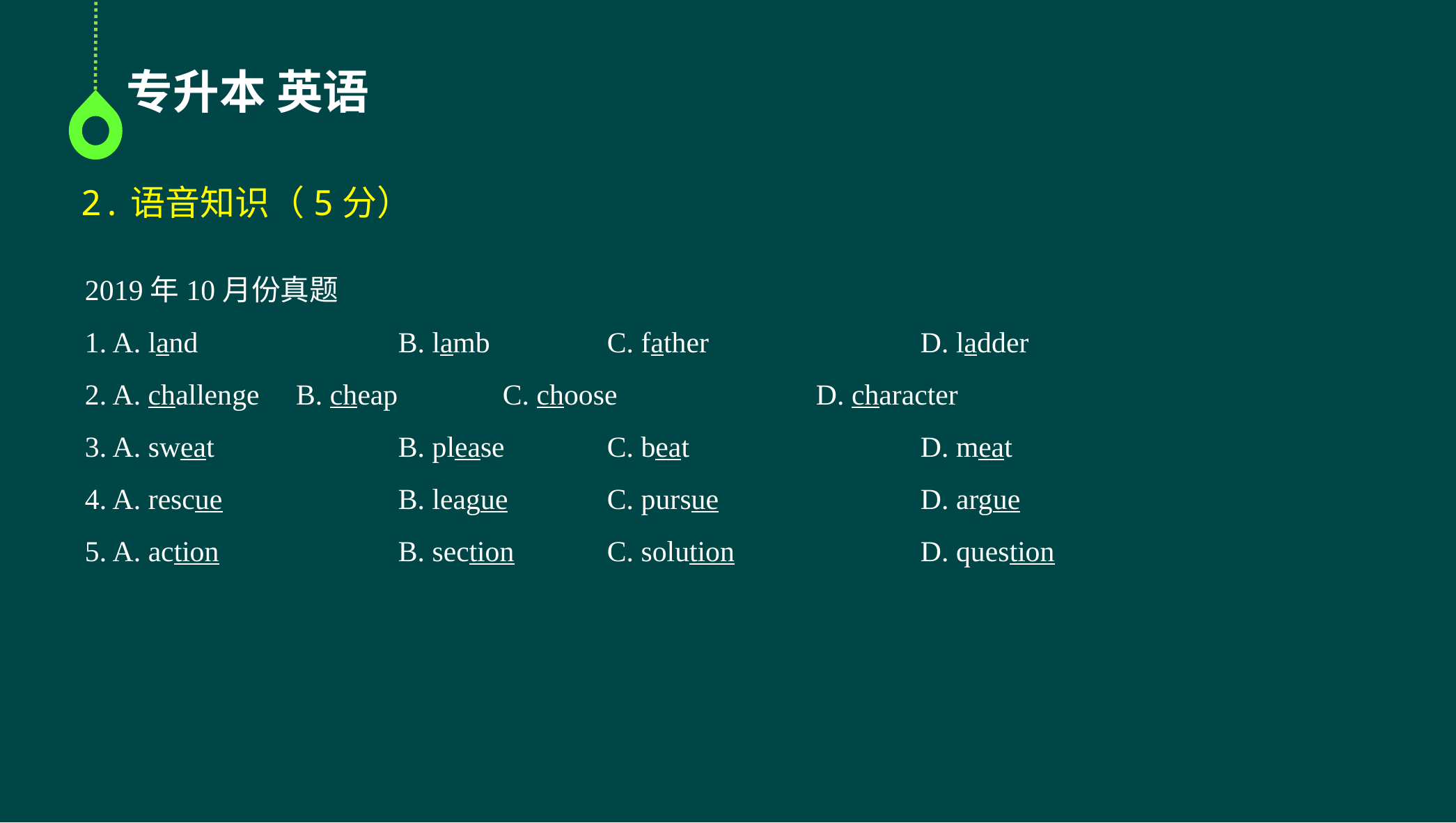

专升本 英语
2.语音知识（5分）
2019年10月份真题
1. A. land 		B. lamb 		C. father	 		D. ladder
2. A. challenge     B. cheap  	C. choose 		D. character
3. A. sweat  		B. please 	C. beat  			D. meat
4. A. rescue  		B. league 	C. pursue 		D. argue
5. A. action 		B. section 	C. solution 		D. question